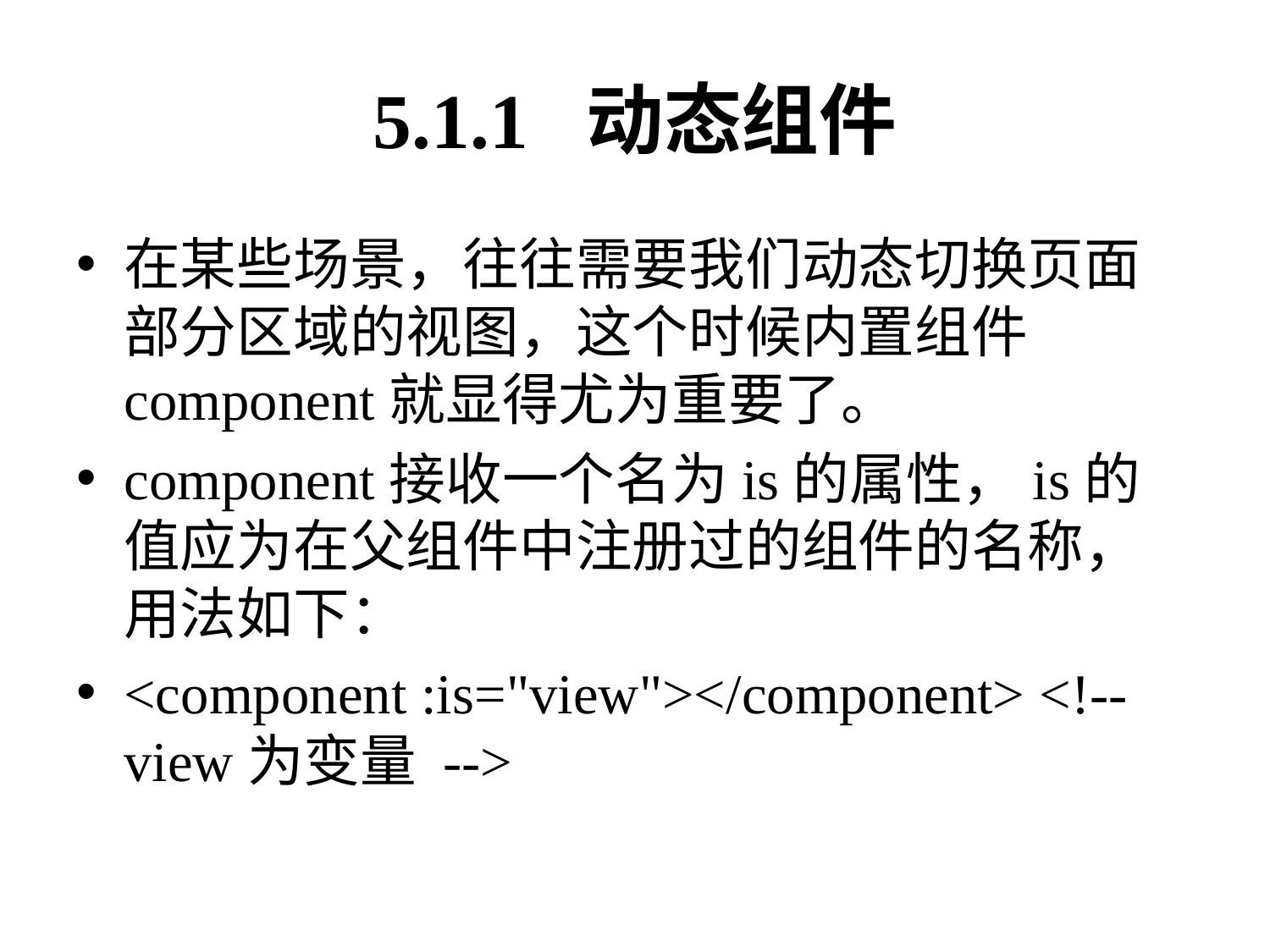

# 5.1.1  动态组件
在某些场景，往往需要我们动态切换页面部分区域的视图，这个时候内置组件component就显得尤为重要了。
component接收一个名为is的属性，is的值应为在父组件中注册过的组件的名称，用法如下：
<component :is="view"></component> <!-- view为变量 -->